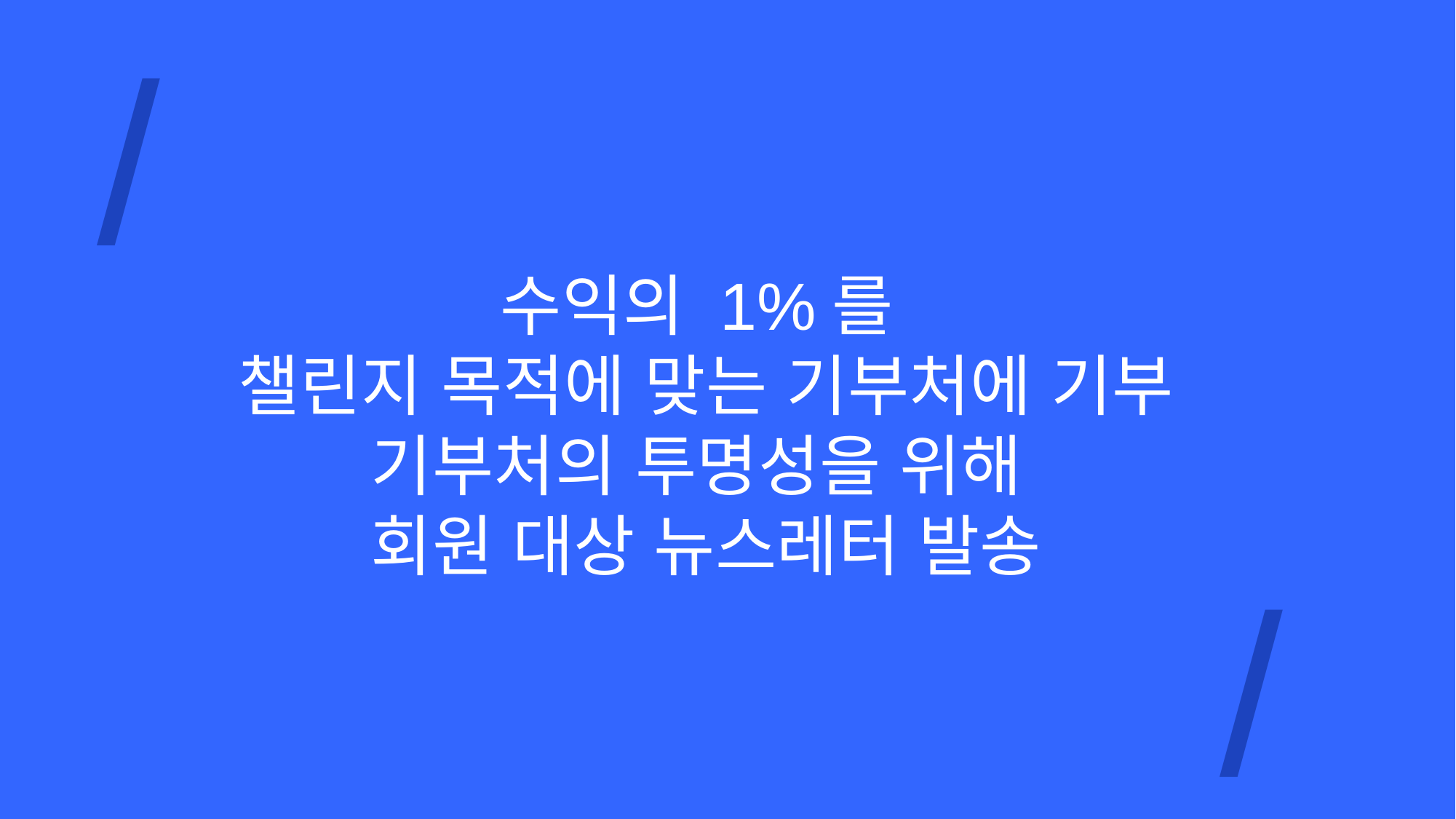

/
수익의 1%를
챌린지 목적에 맞는 기부처에 기부
기부처의 투명성을 위해
회원 대상 뉴스레터 발송
/